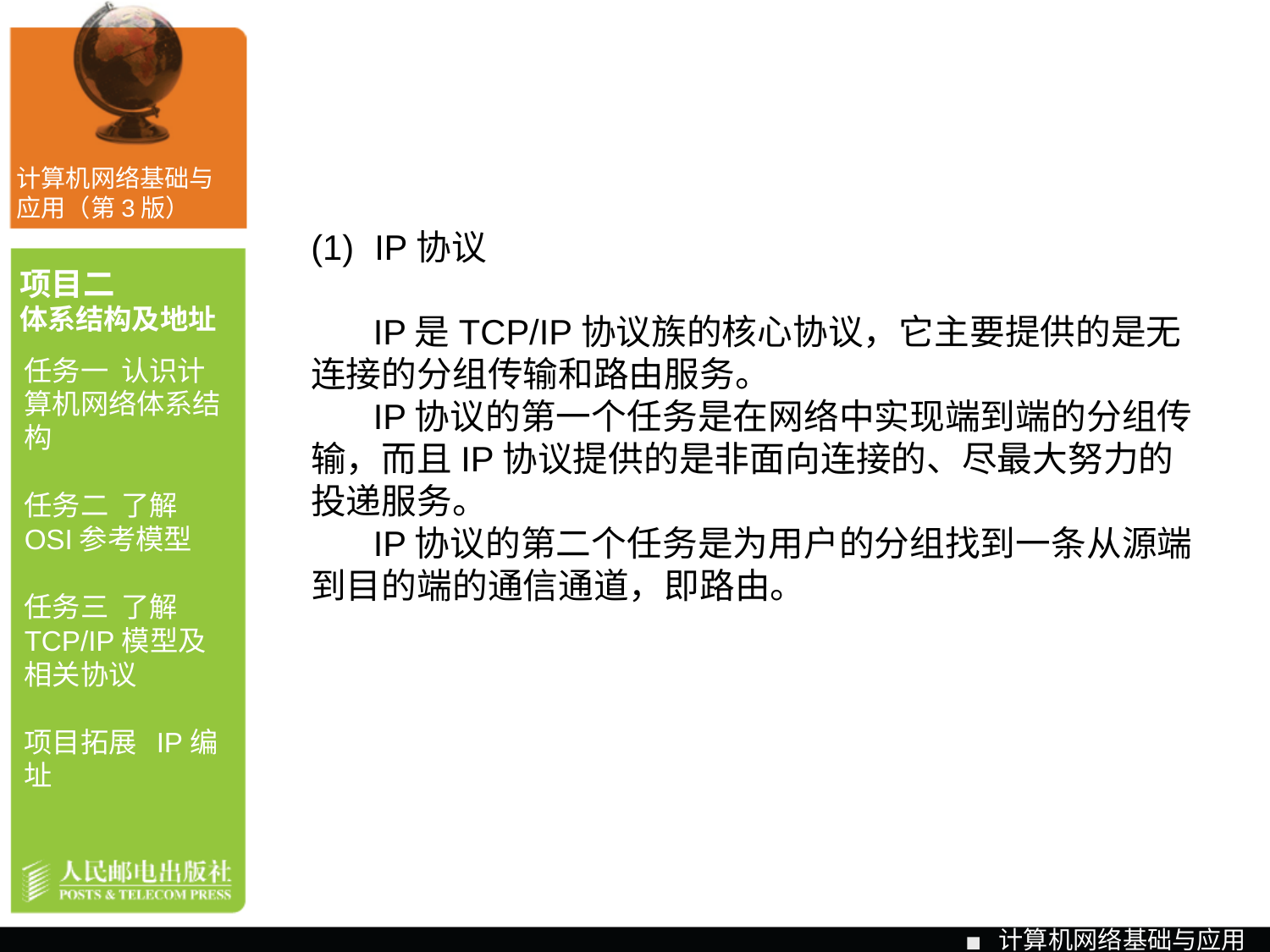

计算机网络基础与应用（第3版）
IP协议

IP是TCP/IP协议族的核心协议，它主要提供的是无连接的分组传输和路由服务。
IP协议的第一个任务是在网络中实现端到端的分组传输，而且IP协议提供的是非面向连接的、尽最大努力的投递服务。
IP协议的第二个任务是为用户的分组找到一条从源端到目的端的通信通道，即路由。
项目二
体系结构及地址
任务一  认识计算机网络体系结构

任务二  了解OSI参考模型

任务三  了解TCP/IP模型及相关协议

项目拓展  IP编址

计算机网络基础与应用